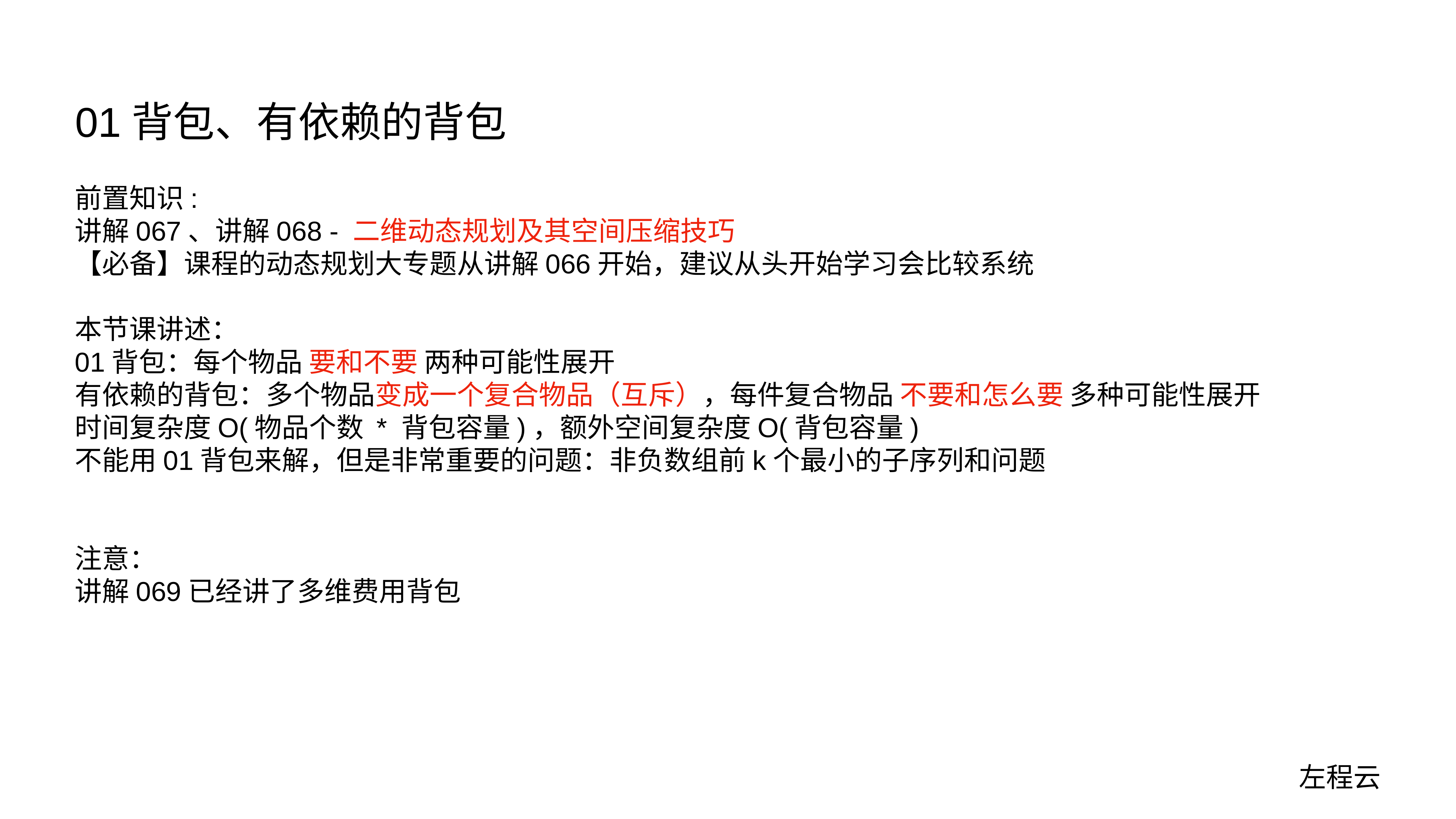

# 01背包、有依赖的背包
前置知识:
讲解067、讲解068 - 二维动态规划及其空间压缩技巧
【必备】课程的动态规划大专题从讲解066开始，建议从头开始学习会比较系统

本节课讲述：
01背包：每个物品 要和不要 两种可能性展开
有依赖的背包：多个物品变成一个复合物品（互斥），每件复合物品 不要和怎么要 多种可能性展开
时间复杂度O(物品个数 * 背包容量)，额外空间复杂度O(背包容量)
不能用01背包来解，但是非常重要的问题：非负数组前k个最小的子序列和问题

注意：
讲解069已经讲了多维费用背包
左程云